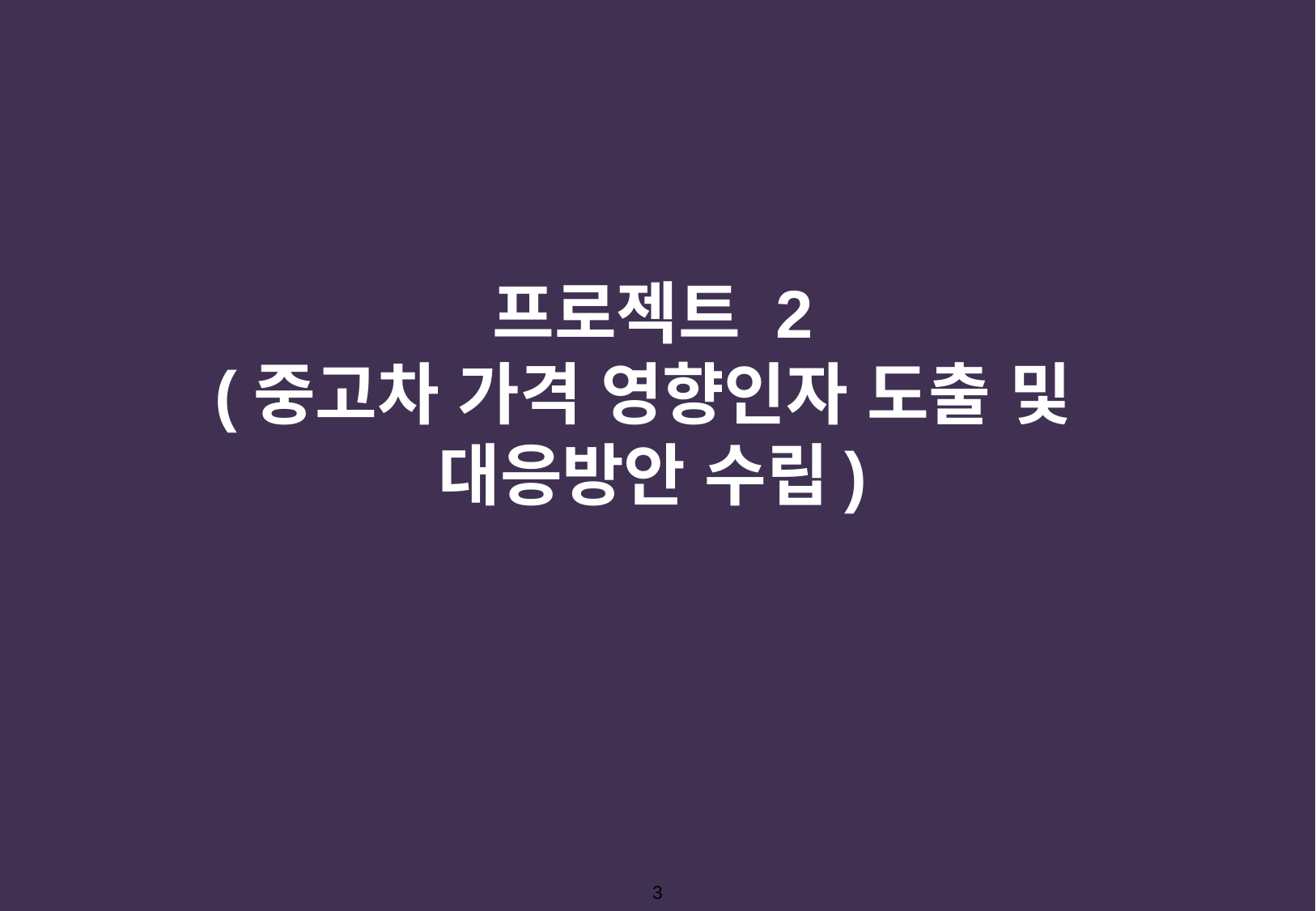

프로젝트 2
(중고차 가격 영향인자 도출 및
대응방안 수립)